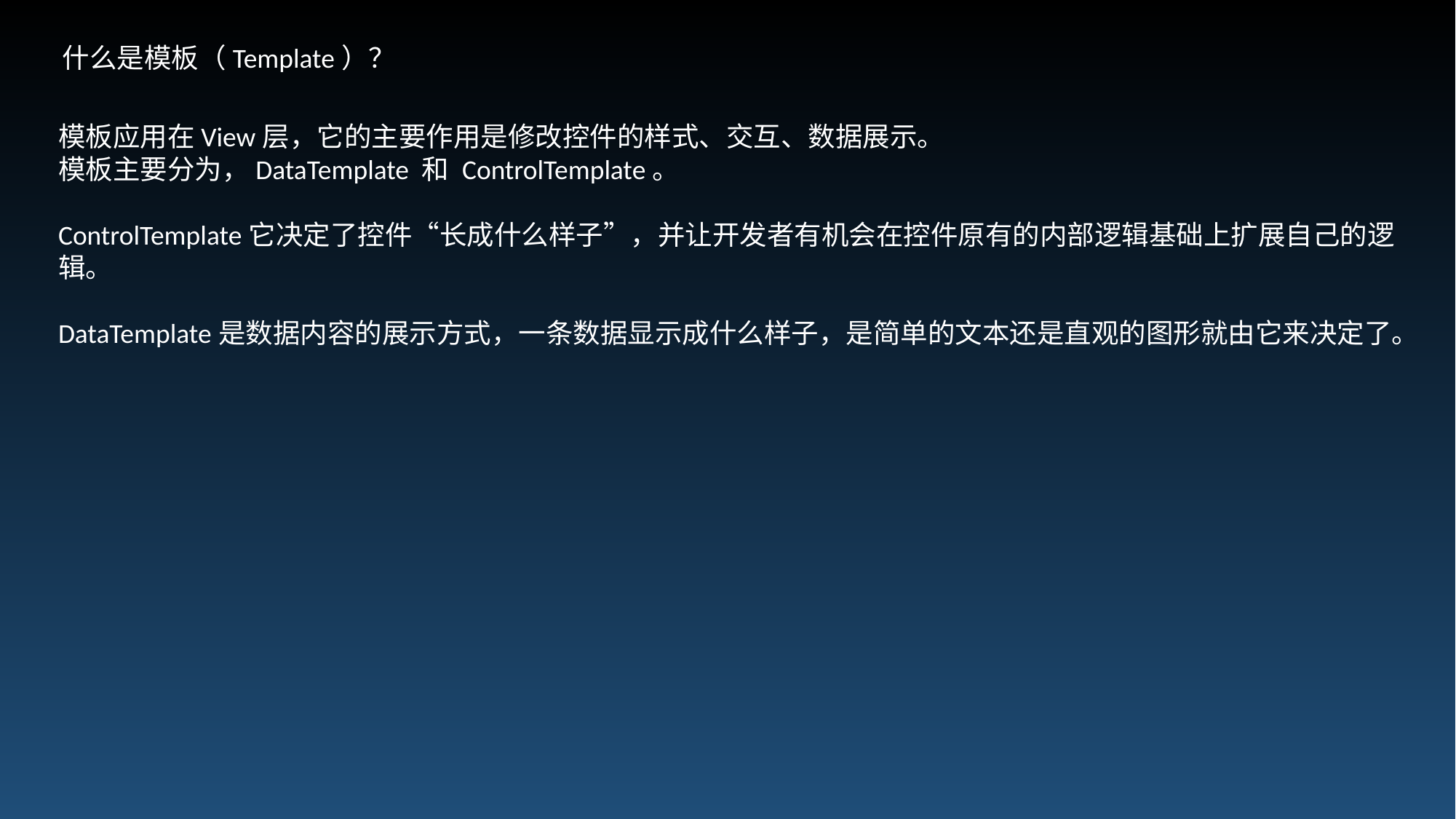

什么是模板（Template）？
模板应用在View层，它的主要作用是修改控件的样式、交互、数据展示。
模板主要分为，DataTemplate 和 ControlTemplate。

ControlTemplate它决定了控件“长成什么样子”，并让开发者有机会在控件原有的内部逻辑基础上扩展自己的逻辑。

DataTemplate是数据内容的展示方式，一条数据显示成什么样子，是简单的文本还是直观的图形就由它来决定了。